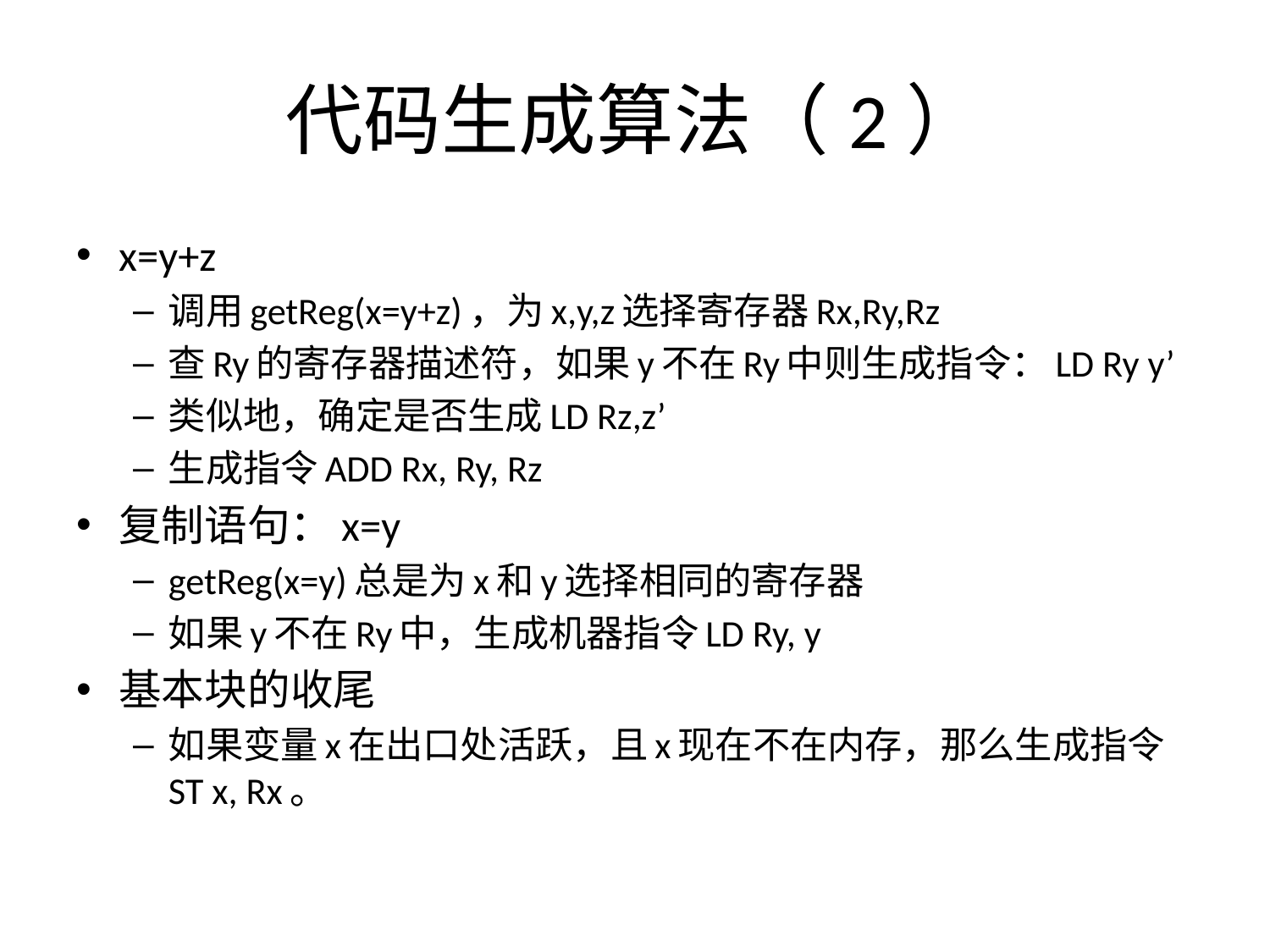

# 代码生成算法（2）
x=y+z
调用getReg(x=y+z)，为x,y,z选择寄存器Rx,Ry,Rz
查Ry的寄存器描述符，如果y不在Ry中则生成指令：LD Ry y’
类似地，确定是否生成LD Rz,z’
生成指令ADD Rx, Ry, Rz
复制语句：x=y
getReg(x=y)总是为x和y选择相同的寄存器
如果y不在Ry中，生成机器指令LD Ry, y
基本块的收尾
如果变量x在出口处活跃，且x现在不在内存，那么生成指令ST x, Rx。